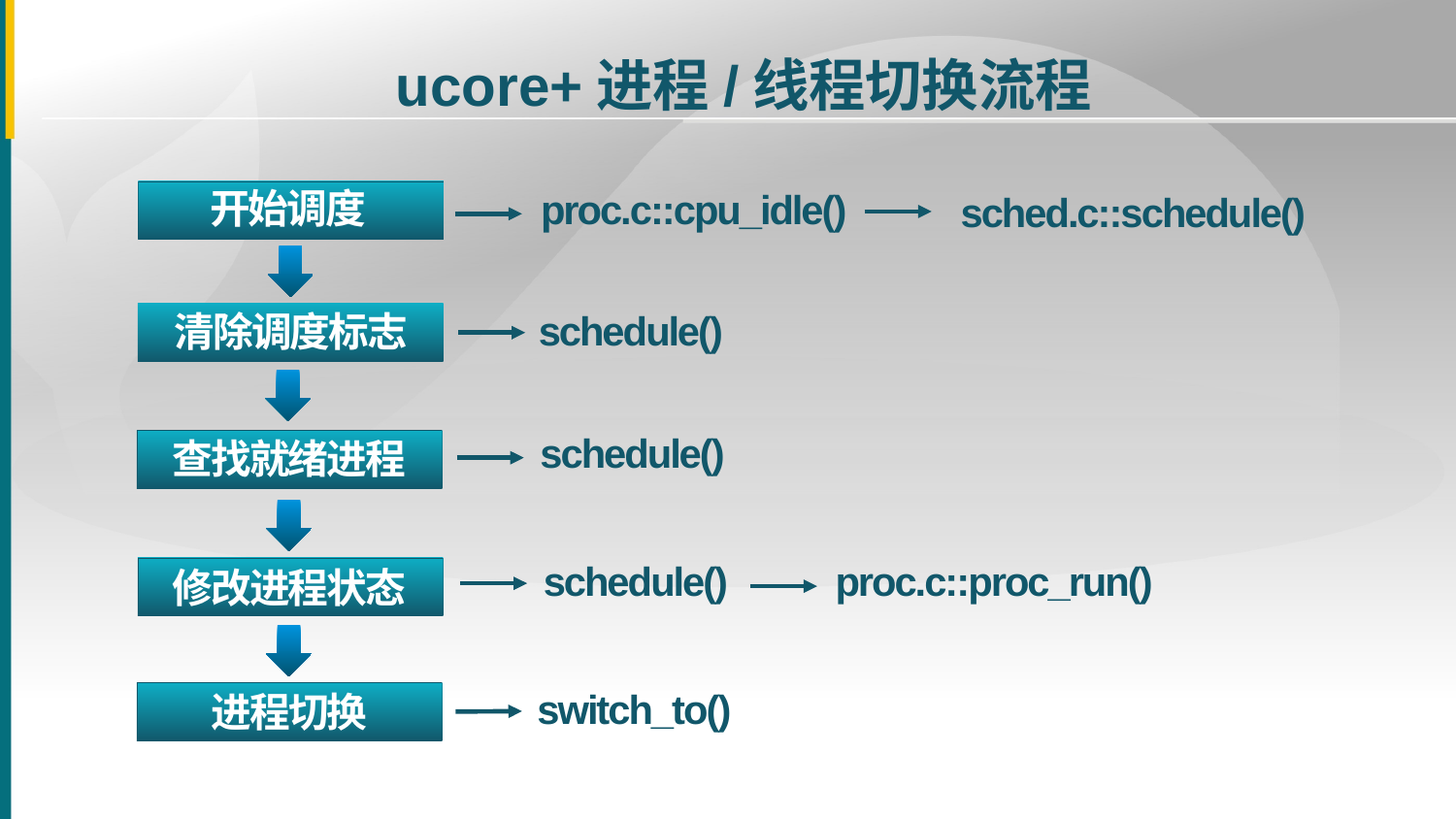

ucore+进程/线程切换流程
开始调度

proc.c::cpu_idle()
sched.c::schedule()

schedule()
清除调度标志

schedule()
查找就绪进程

schedule()
proc.c::proc_run()
修改进程状态

switch_to()
进程切换